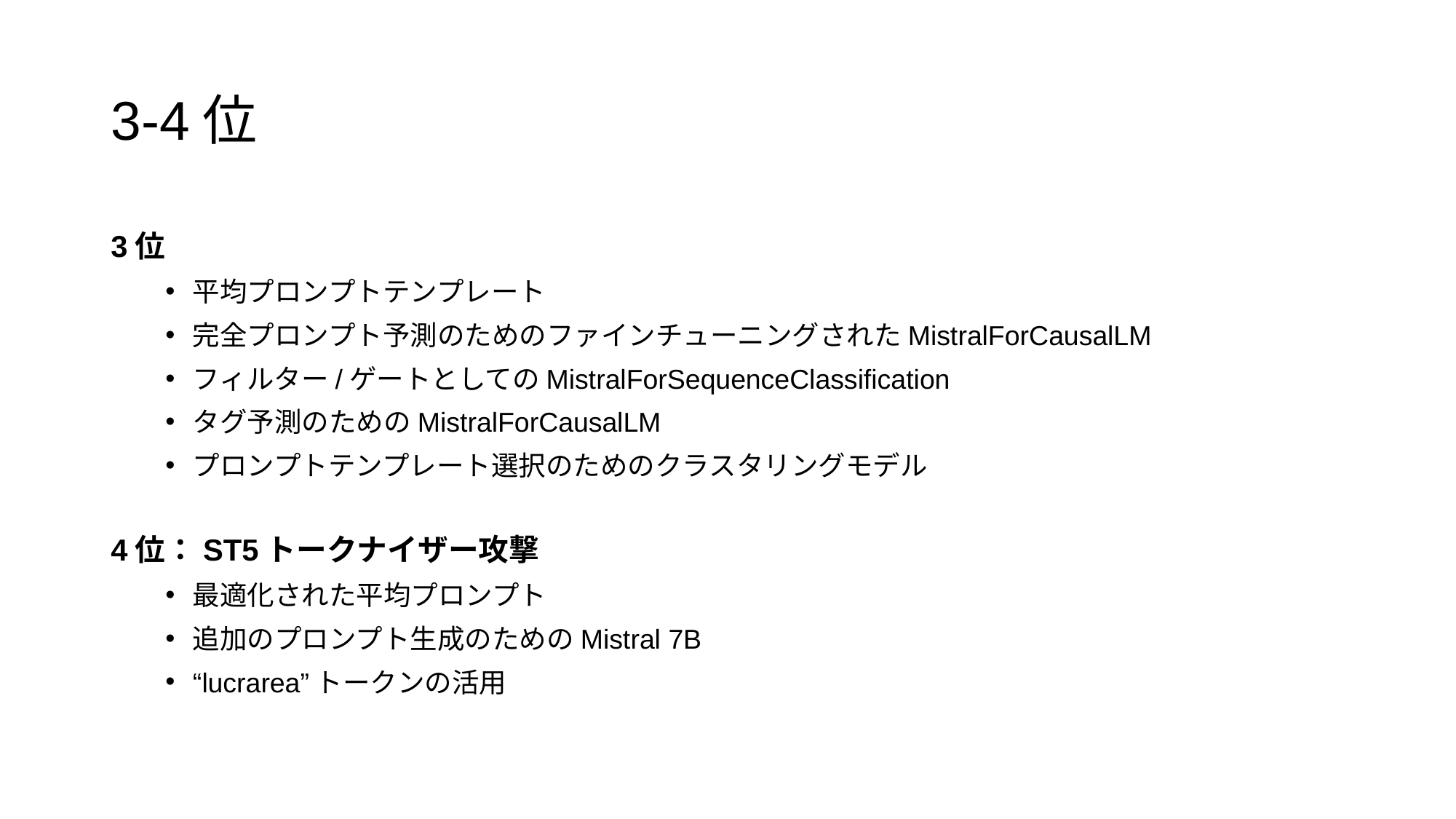

# 3-4位
3位
平均プロンプトテンプレート
完全プロンプト予測のためのファインチューニングされたMistralForCausalLM
フィルター/ゲートとしてのMistralForSequenceClassification
タグ予測のためのMistralForCausalLM
プロンプトテンプレート選択のためのクラスタリングモデル
4位：ST5トークナイザー攻撃
最適化された平均プロンプト
追加のプロンプト生成のためのMistral 7B
“lucrarea”トークンの活用